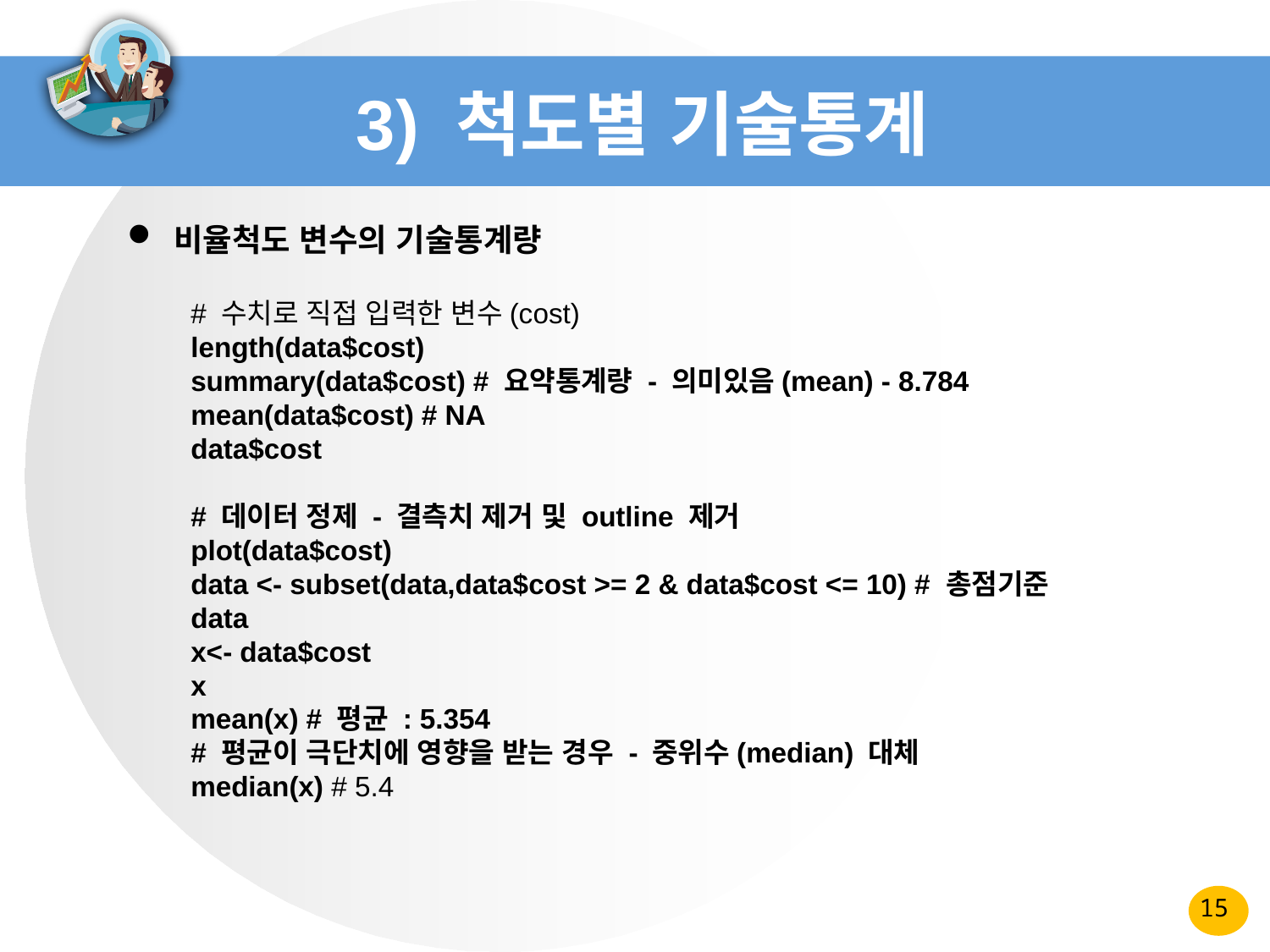

# 3) 척도별 기술통계
 비율척도 변수의 기술통계량

# 수치로 직접 입력한 변수(cost)
length(data$cost)
summary(data$cost) # 요약통계량 - 의미있음(mean) - 8.784
mean(data$cost) # NA
data$cost

# 데이터 정제 - 결측치 제거 및 outline 제거
plot(data$cost)
data <- subset(data,data$cost >= 2 & data$cost <= 10) # 총점기준
data
x<- data$cost
x
mean(x) # 평균 : 5.354
# 평균이 극단치에 영향을 받는 경우 - 중위수(median) 대체
median(x) # 5.4
15